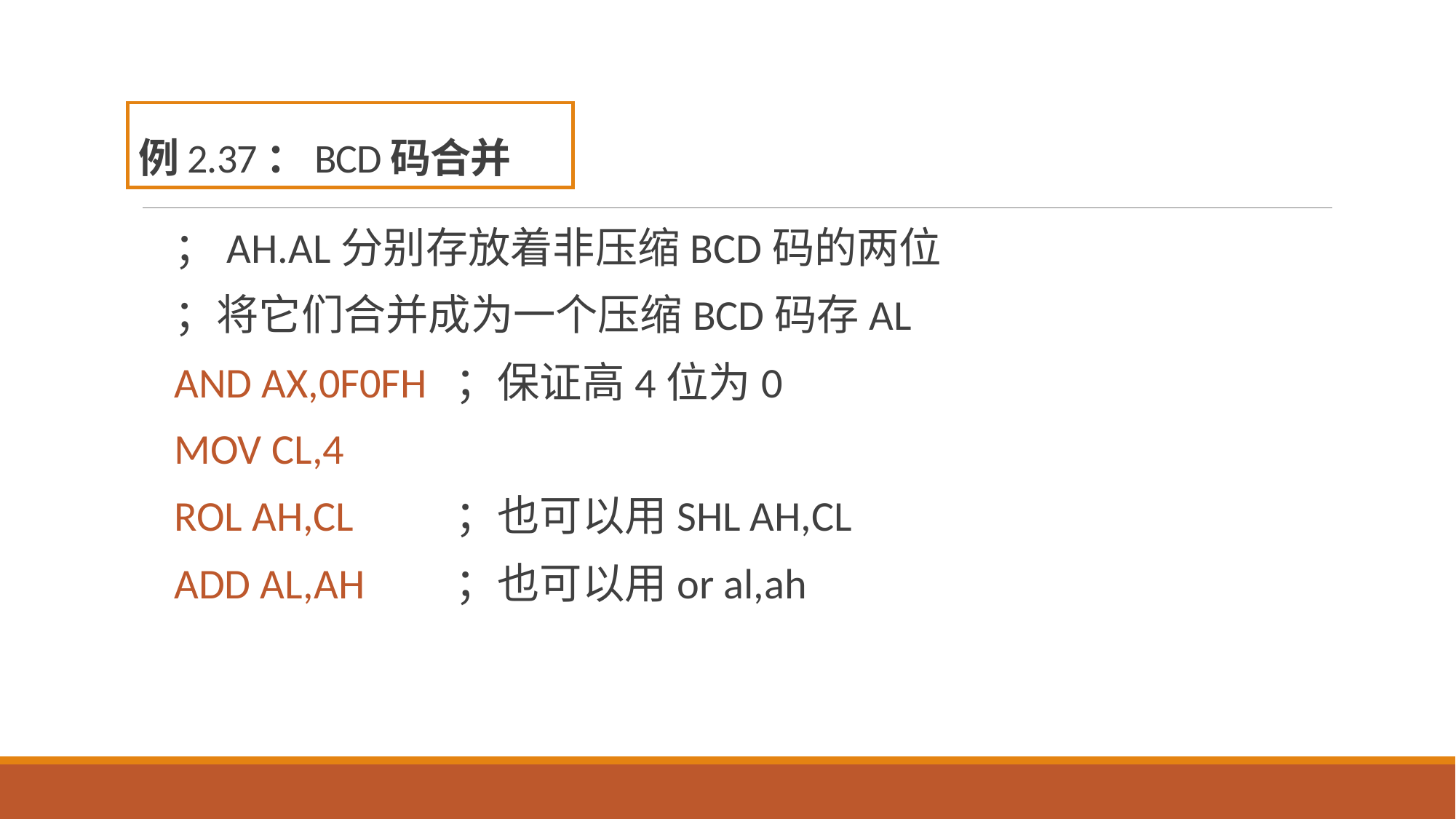

# 例2.37：BCD码合并
；AH.AL分别存放着非压缩BCD码的两位
；将它们合并成为一个压缩BCD码存AL
AND AX,0F0FH	；保证高4位为0
MOV CL,4
ROL AH,CL	；也可以用SHL AH,CL
ADD AL,AH	；也可以用or al,ah